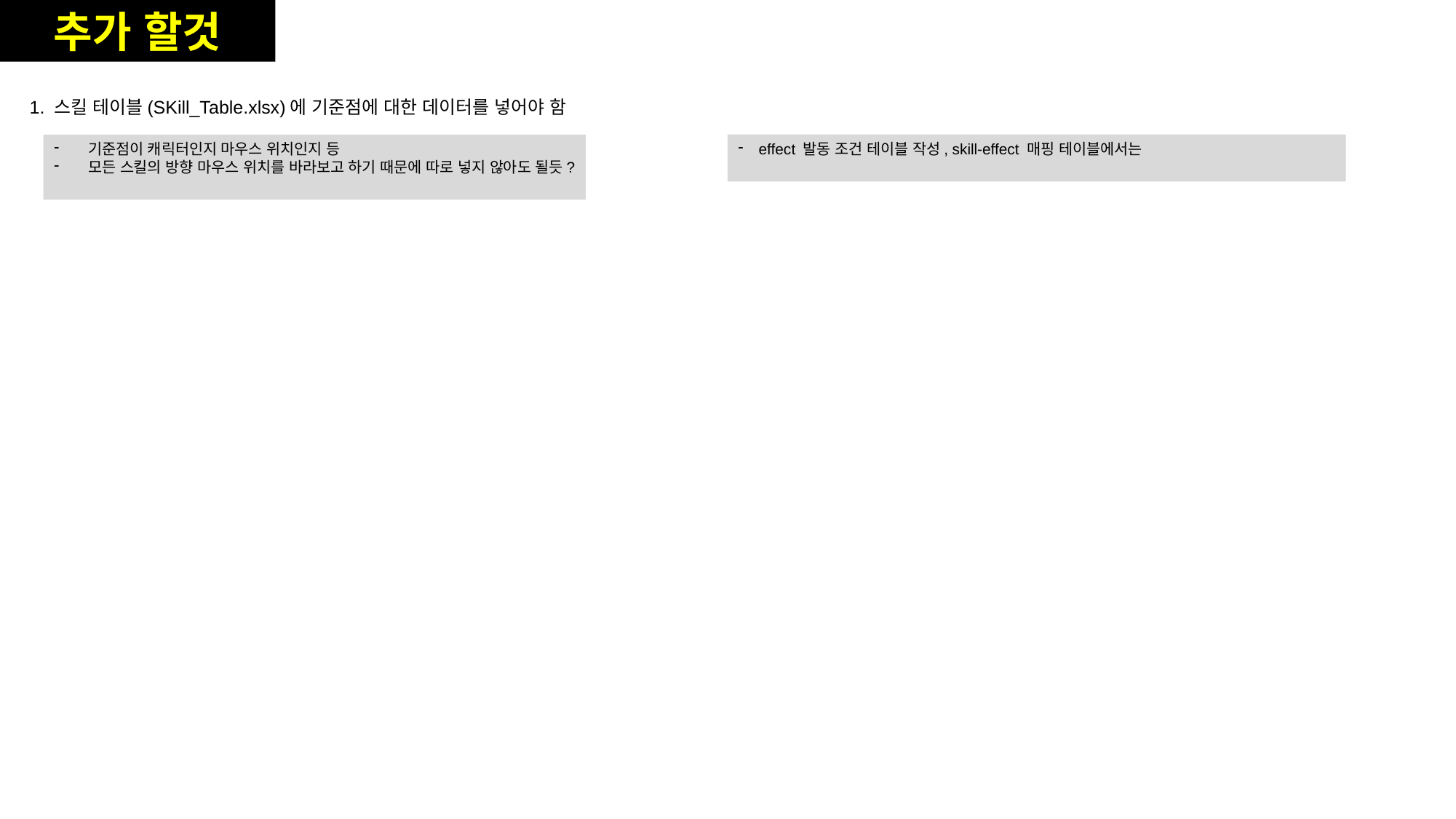

추가 할것
1. 스킬 테이블(SKill_Table.xlsx)에 기준점에 대한 데이터를 넣어야 함
기준점이 캐릭터인지 마우스 위치인지 등
모든 스킬의 방향 마우스 위치를 바라보고 하기 때문에 따로 넣지 않아도 될듯?

effect 발동 조건 테이블 작성, skill-effect 매핑 테이블에서는